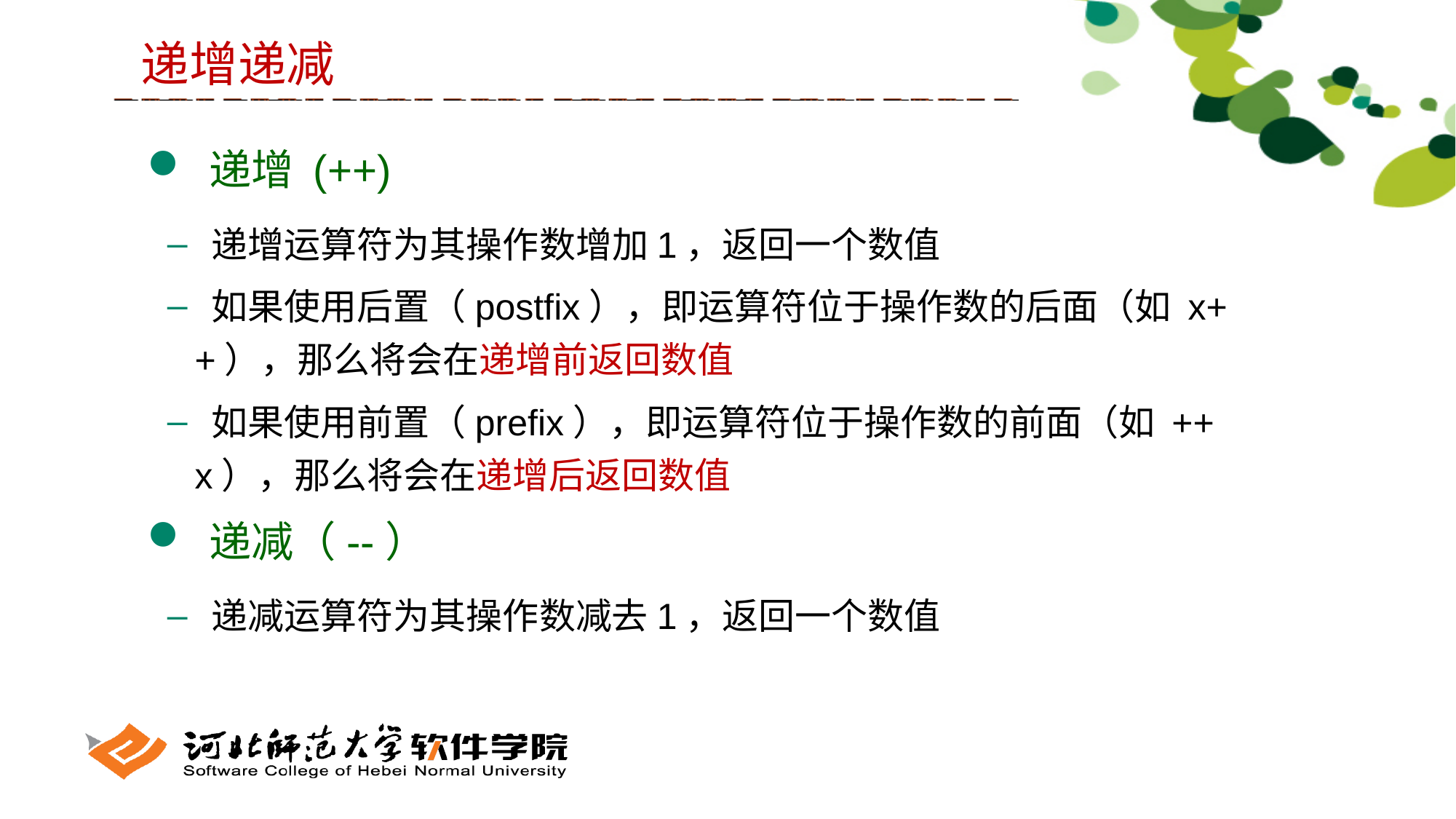

递增递减
 递增 (++)
 递增运算符为其操作数增加1，返回一个数值
 如果使用后置（postfix），即运算符位于操作数的后面（如 x++），那么将会在递增前返回数值
 如果使用前置（prefix），即运算符位于操作数的前面（如 ++x），那么将会在递增后返回数值
 递减（--）
 递减运算符为其操作数减去1，返回一个数值